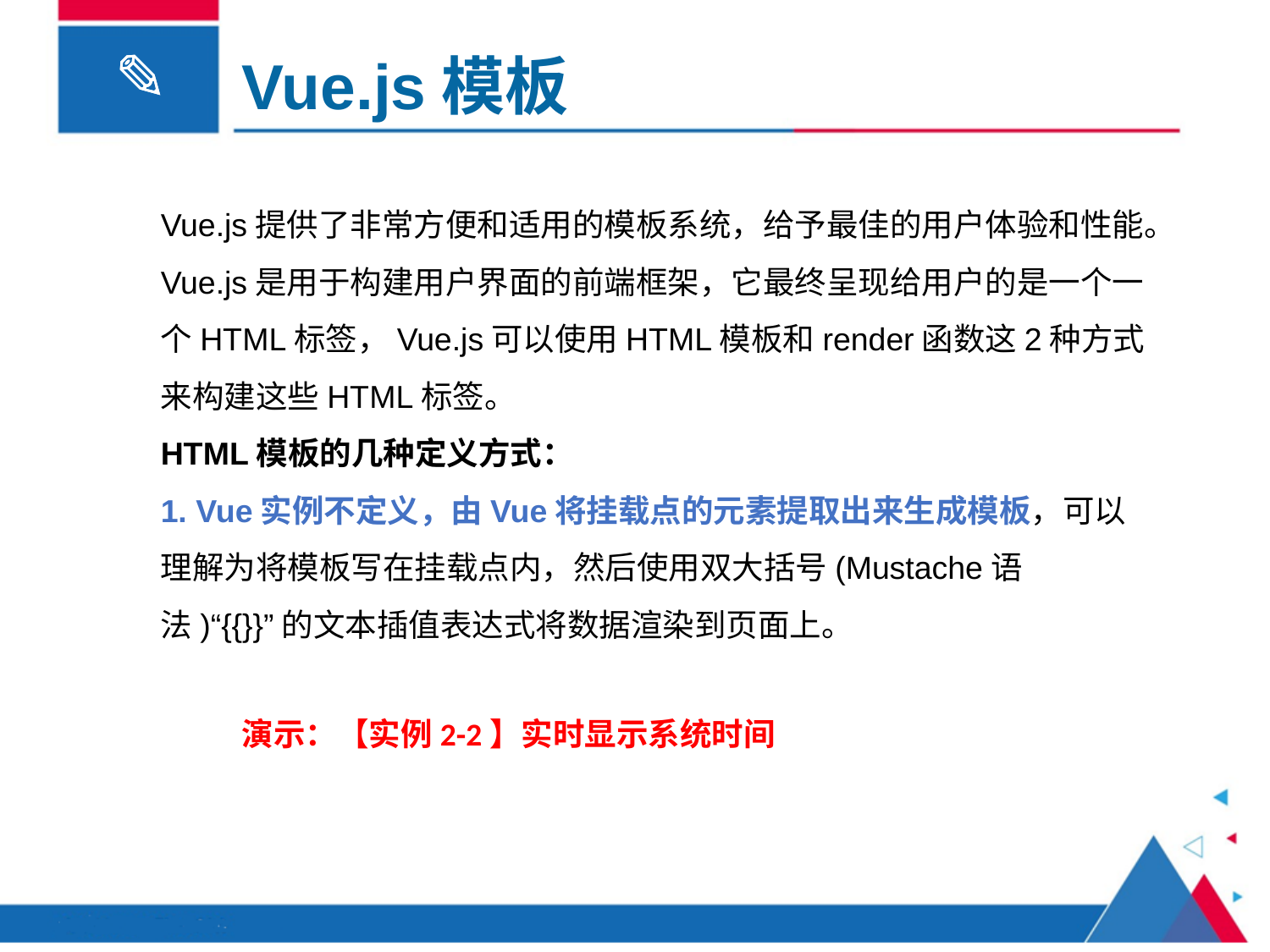

Vue.js模板
Vue.js提供了非常方便和适用的模板系统，给予最佳的用户体验和性能。Vue.js是用于构建用户界面的前端框架，它最终呈现给用户的是一个一个HTML标签，Vue.js可以使用HTML模板和render函数这2种方式来构建这些HTML标签。
HTML模板的几种定义方式：
1. Vue实例不定义，由Vue将挂载点的元素提取出来生成模板，可以理解为将模板写在挂载点内，然后使用双大括号(Mustache语法)“{{}}”的文本插值表达式将数据渲染到页面上。

组件示例
知识点概述
演示：【实例2-2】实时显示系统时间